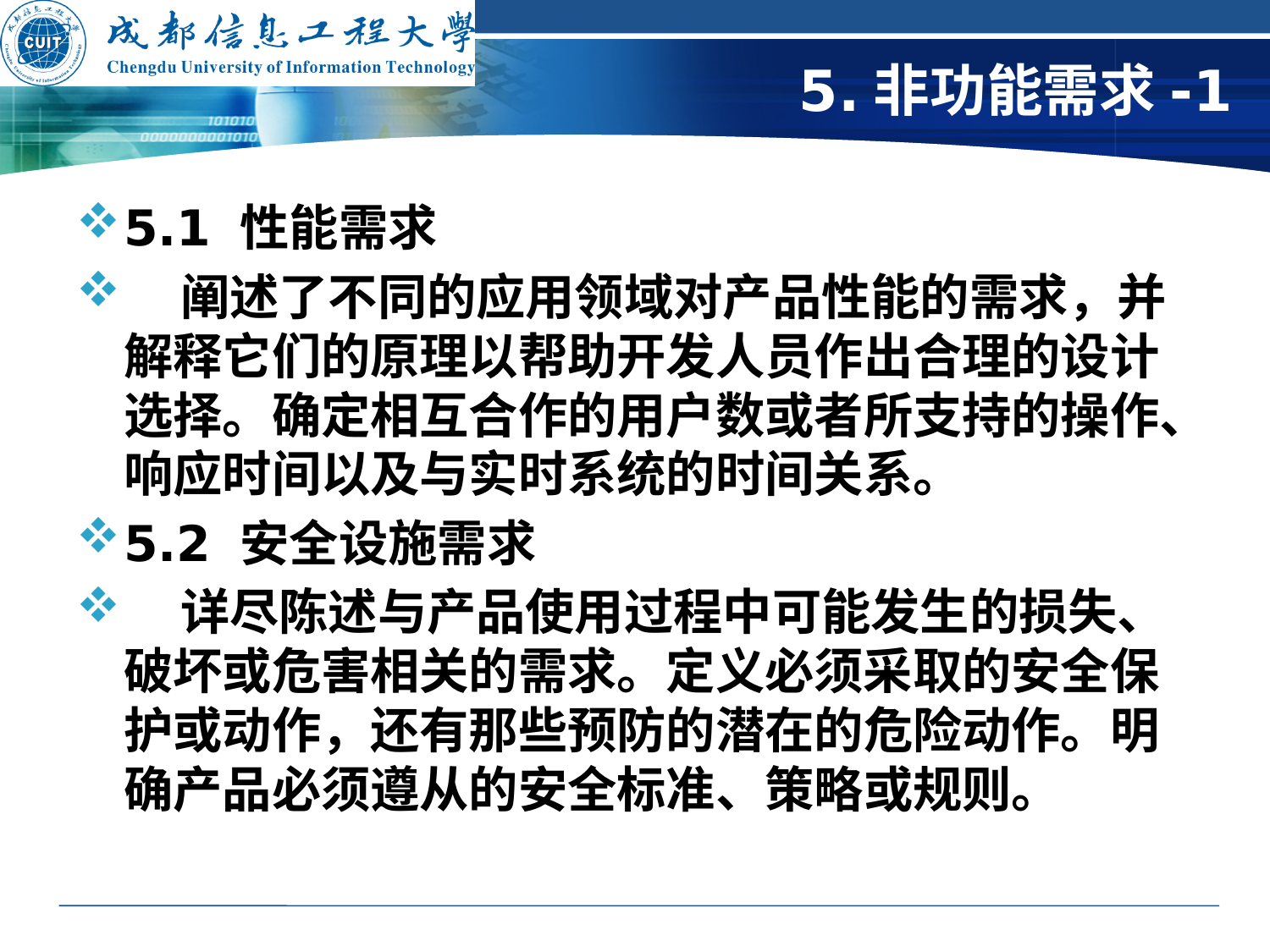

# 5.非功能需求-1
5.1 性能需求
    阐述了不同的应用领域对产品性能的需求，并解释它们的原理以帮助开发人员作出合理的设计选择。确定相互合作的用户数或者所支持的操作、响应时间以及与实时系统的时间关系。
5.2 安全设施需求
    详尽陈述与产品使用过程中可能发生的损失、破坏或危害相关的需求。定义必须采取的安全保护或动作，还有那些预防的潜在的危险动作。明确产品必须遵从的安全标准、策略或规则。